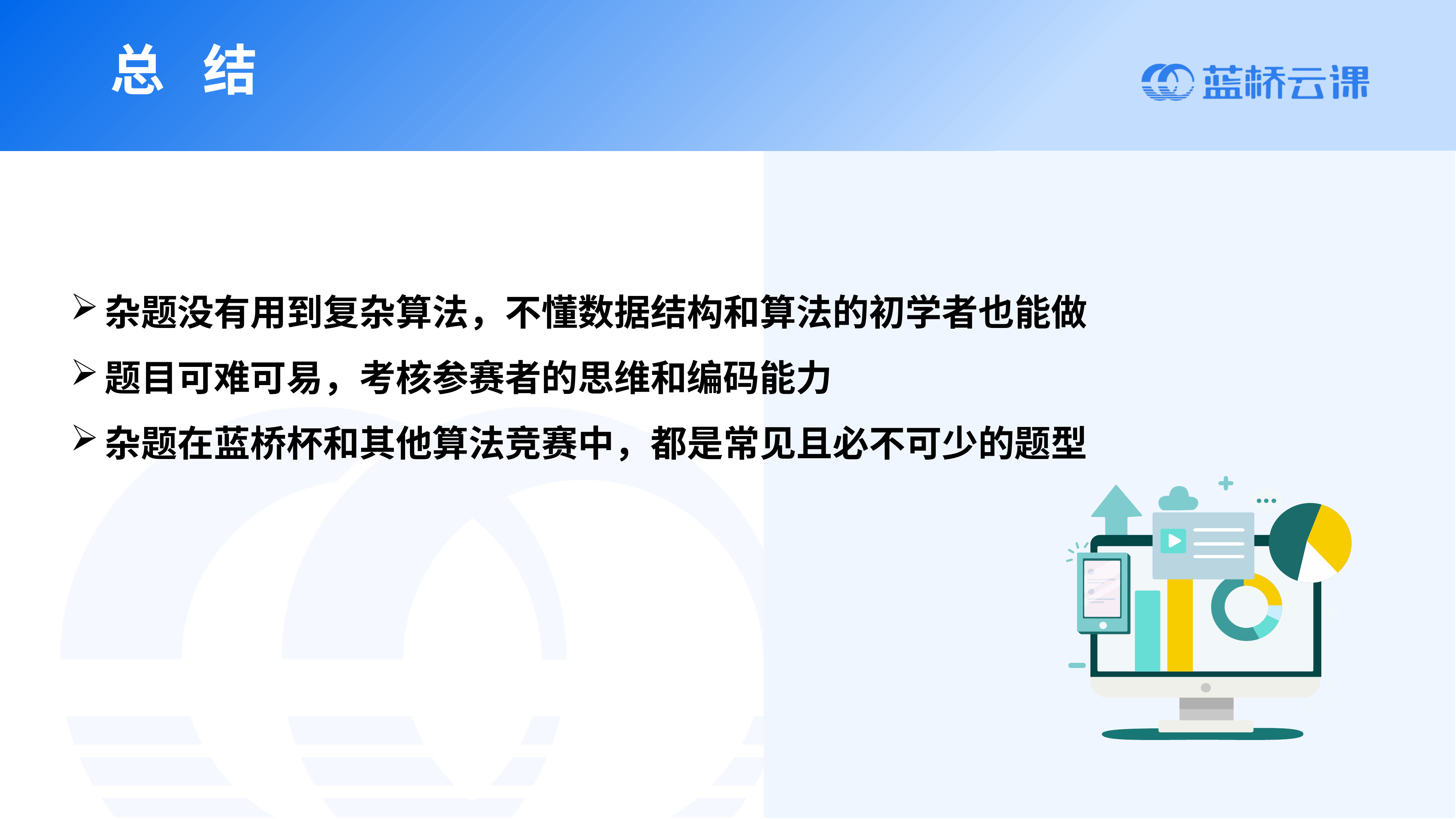

总  结
杂题没有用到复杂算法，不懂数据结构和算法的初学者也能做
题目可难可易，考核参赛者的思维和编码能力
杂题在蓝桥杯和其他算法竞赛中，都是常见且必不可少的题型